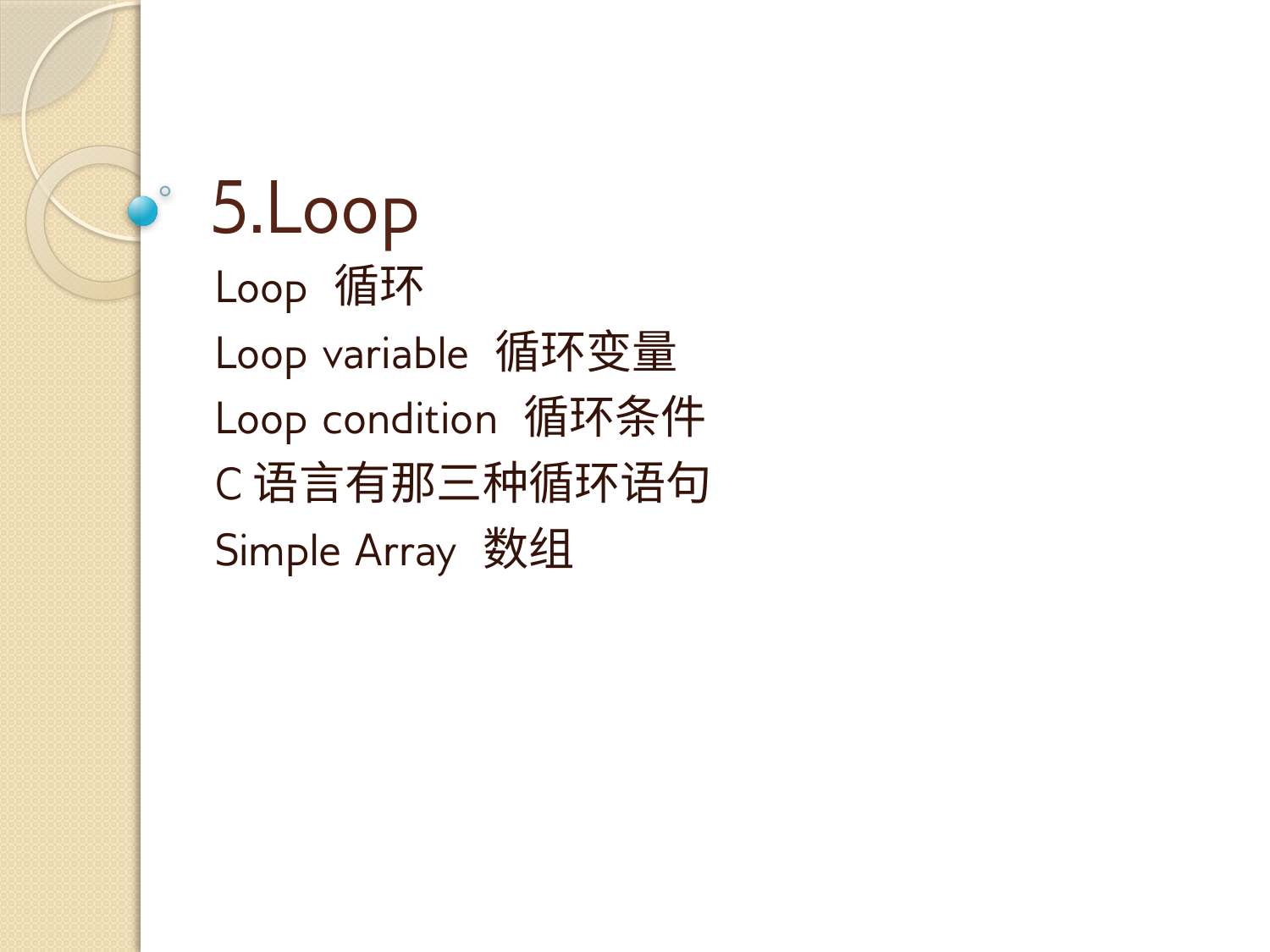

# 5.Loop
Loop 循环
Loop variable 循环变量
Loop condition 循环条件
C语言有那三种循环语句
Simple Array 数组